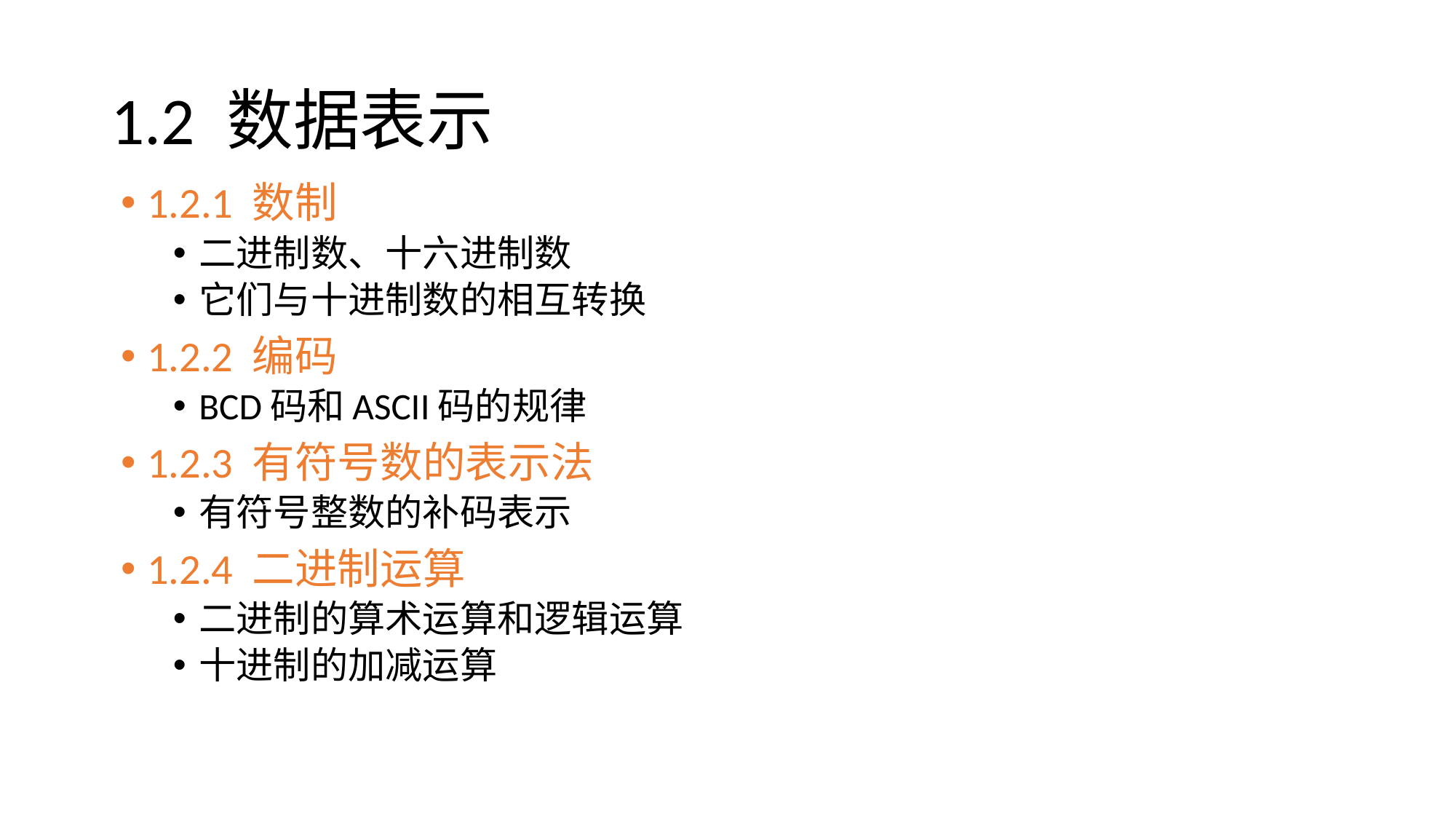

# 1.2 数据表示
1.2.1 数制
二进制数、十六进制数
它们与十进制数的相互转换
1.2.2 编码
BCD码和ASCII码的规律
1.2.3 有符号数的表示法
有符号整数的补码表示
1.2.4 二进制运算
二进制的算术运算和逻辑运算
十进制的加减运算